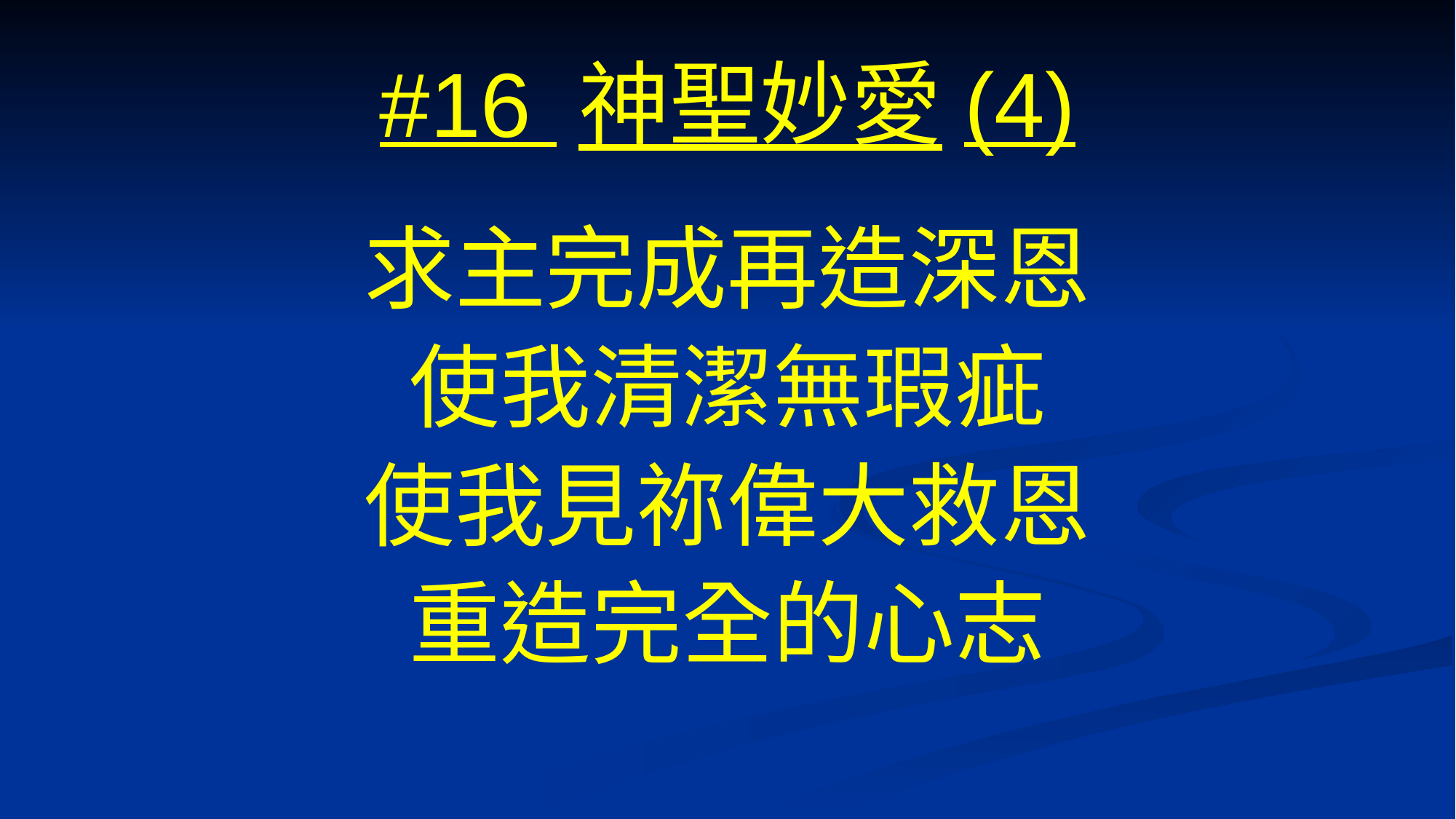

# #16 神聖妙愛(4)
求主完成再造深恩
使我清潔無瑕疵
使我見祢偉大救恩
重造完全的心志